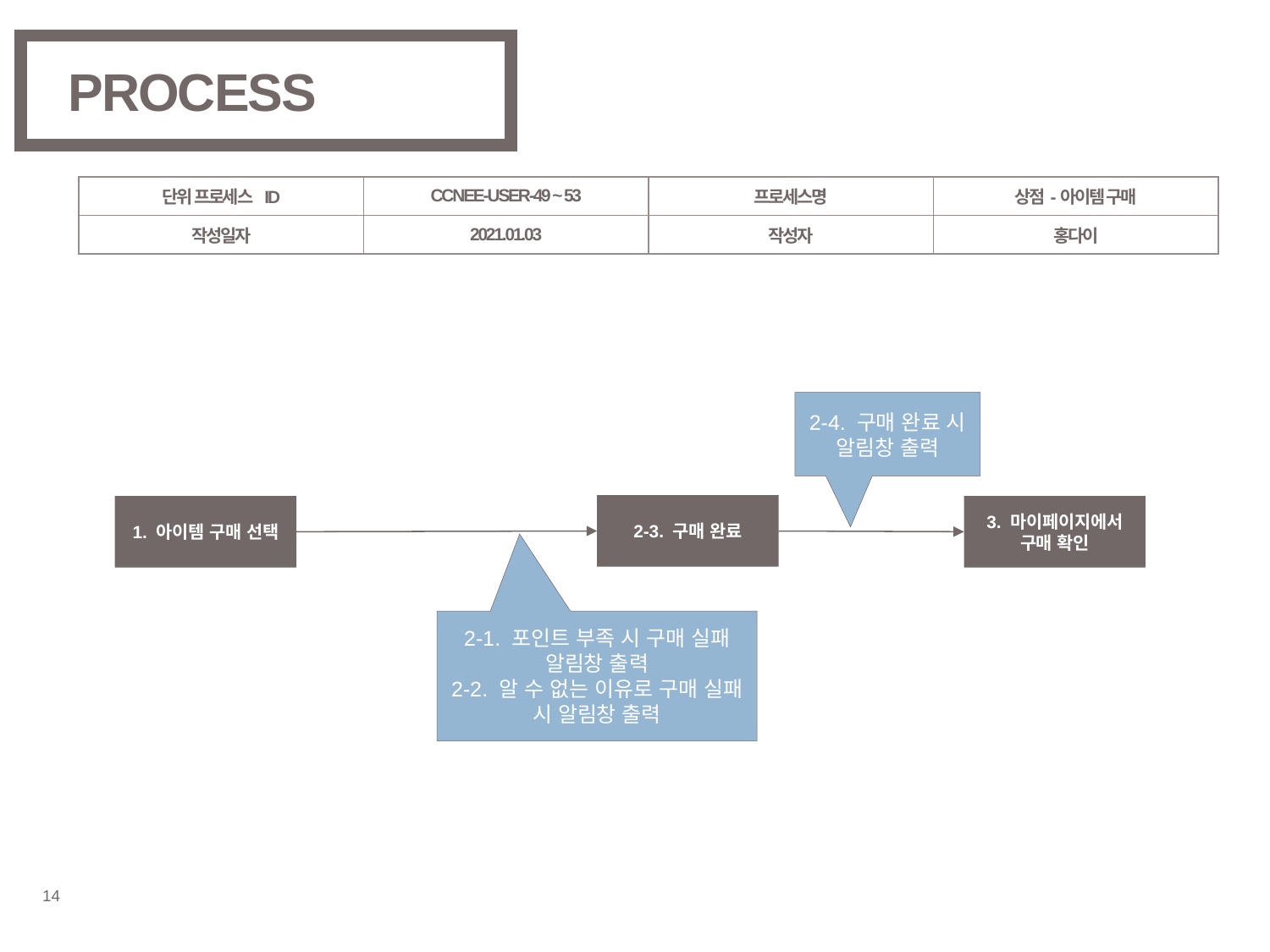

# PROCESS

| 단위 프로세스 ID | CCNEE-USER-49 ~ 53 | 프로세스명 | 상점-아이템 구매 |
| --- | --- | --- | --- |
| 작성일자 | 2021.01.03 | 작성자 | 홍다이 |
2-4. 구매 완료 시 알림창 출력
2-3. 구매 완료
1. 아이템 구매 선택
3. 마이페이지에서 구매 확인
2-1. 포인트 부족 시 구매 실패 알림창 출력
2-2. 알 수 없는 이유로 구매 실패 시 알림창 출력